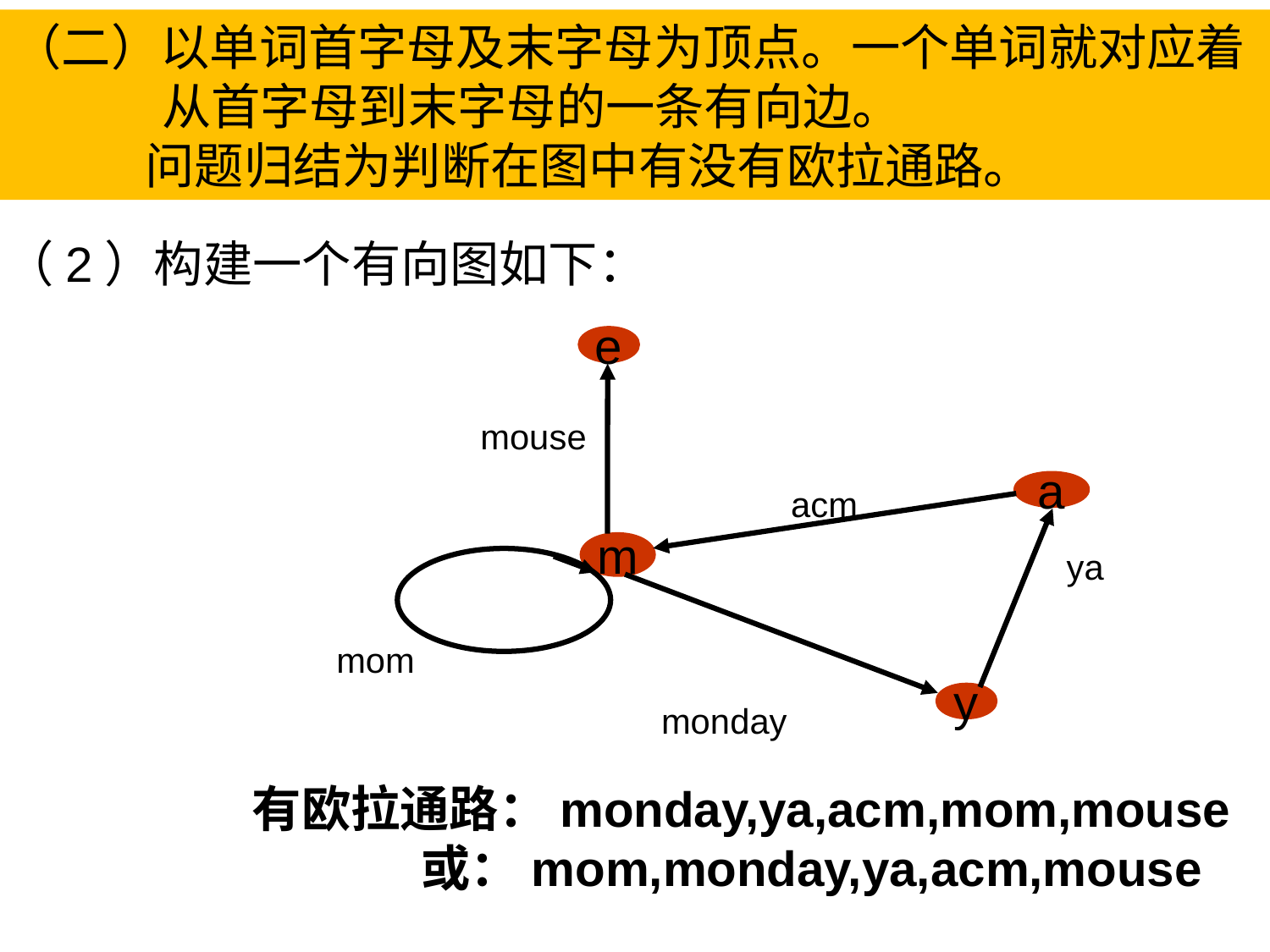

（二）以单词首字母及末字母为顶点。一个单词就对应着从首字母到末字母的一条有向边。
           问题归结为判断在图中有没有欧拉通路。
（2）构建一个有向图如下：
e

mouse
a
acm

m
ya

mom
y
monday
有欧拉通路：monday,ya,acm,mom,mouse
              或：mom,monday,ya,acm,mouse